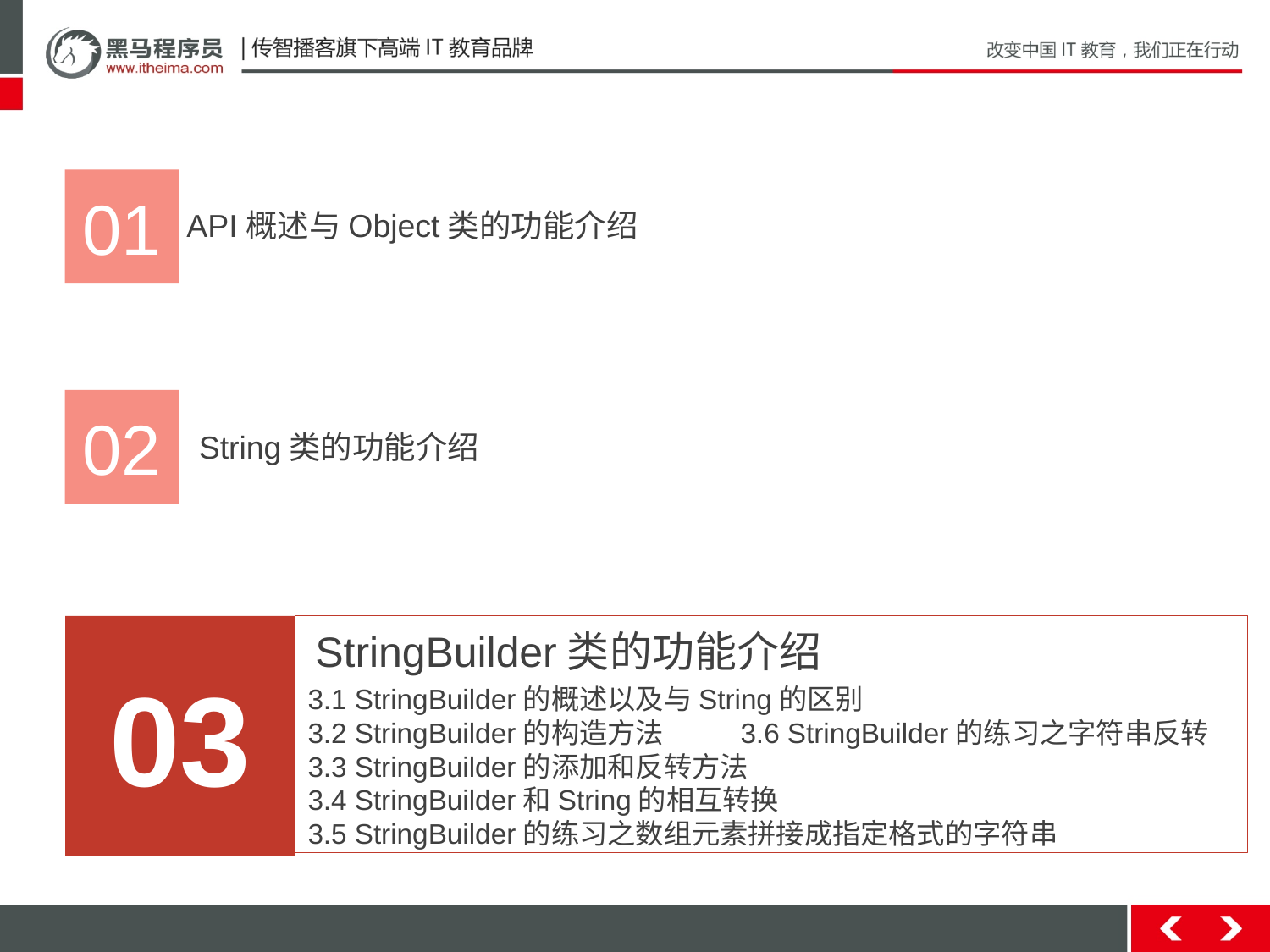

01
API概述与Object类的功能介绍

02
  String类的功能介绍

03
StringBuilder类的功能介绍
3.1 StringBuilder的概述以及与String的区别
3.2 StringBuilder的构造方法           3.6 StringBuilder的练习之字符串反转
3.3 StringBuilder的添加和反转方法
3.4 StringBuilder和String的相互转换
3.5 StringBuilder的练习之数组元素拼接成指定格式的字符串